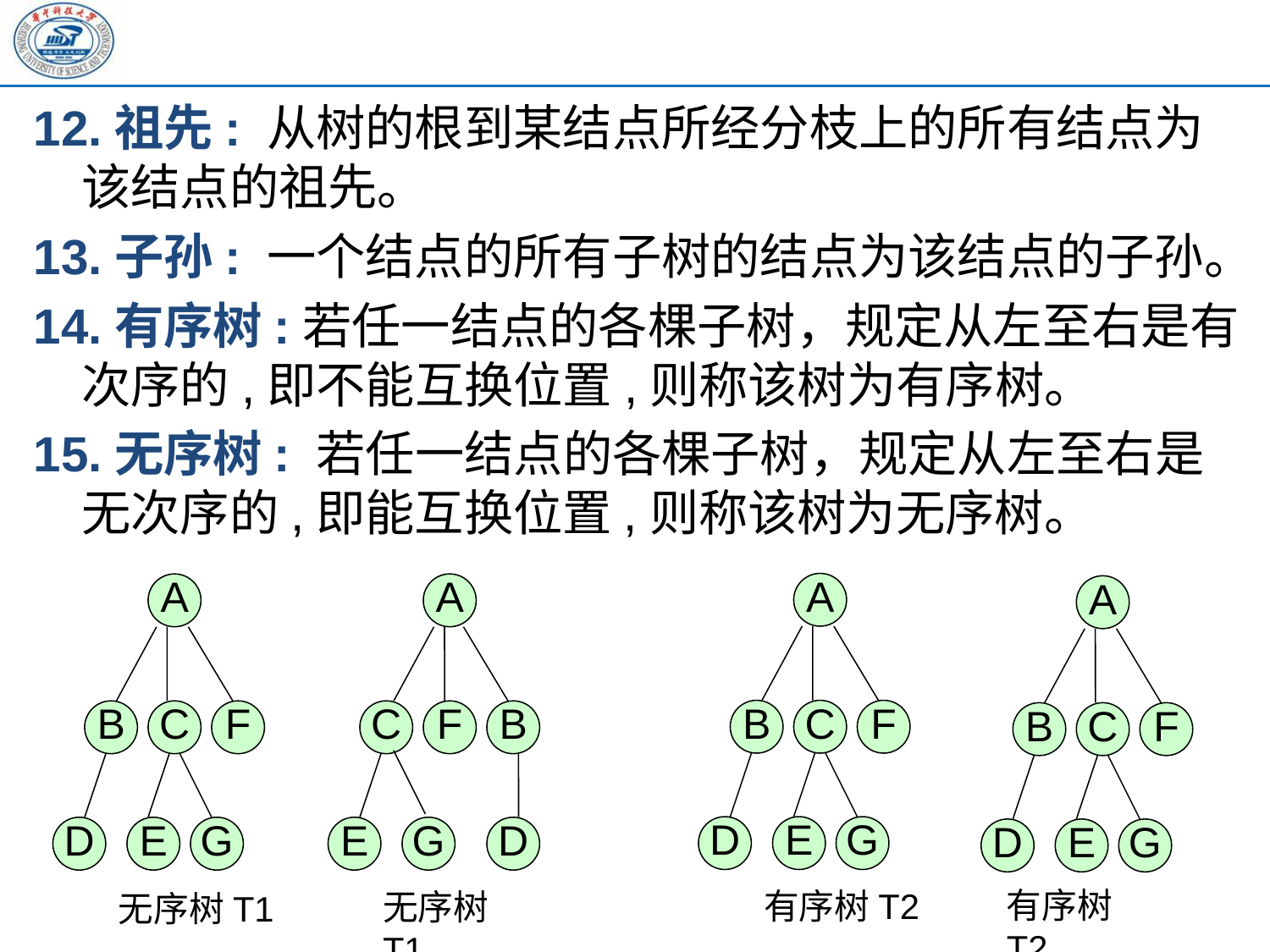

12.祖先: 从树的根到某结点所经分枝上的所有结点为该结点的祖先。
13.子孙: 一个结点的所有子树的结点为该结点的子孙。
14.有序树:若任一结点的各棵子树，规定从左至右是有次序的,即不能互换位置,则称该树为有序树。
15.无序树: 若任一结点的各棵子树，规定从左至右是无次序的,即能互换位置,则称该树为无序树。
A
A
A
A

B
C
F
B
C
F
C
F
B
B
C
F

D
E
G
D
E
G
E
G
D
D
E
G
有序树T2
有序树T2
无序树T1
无序树T1